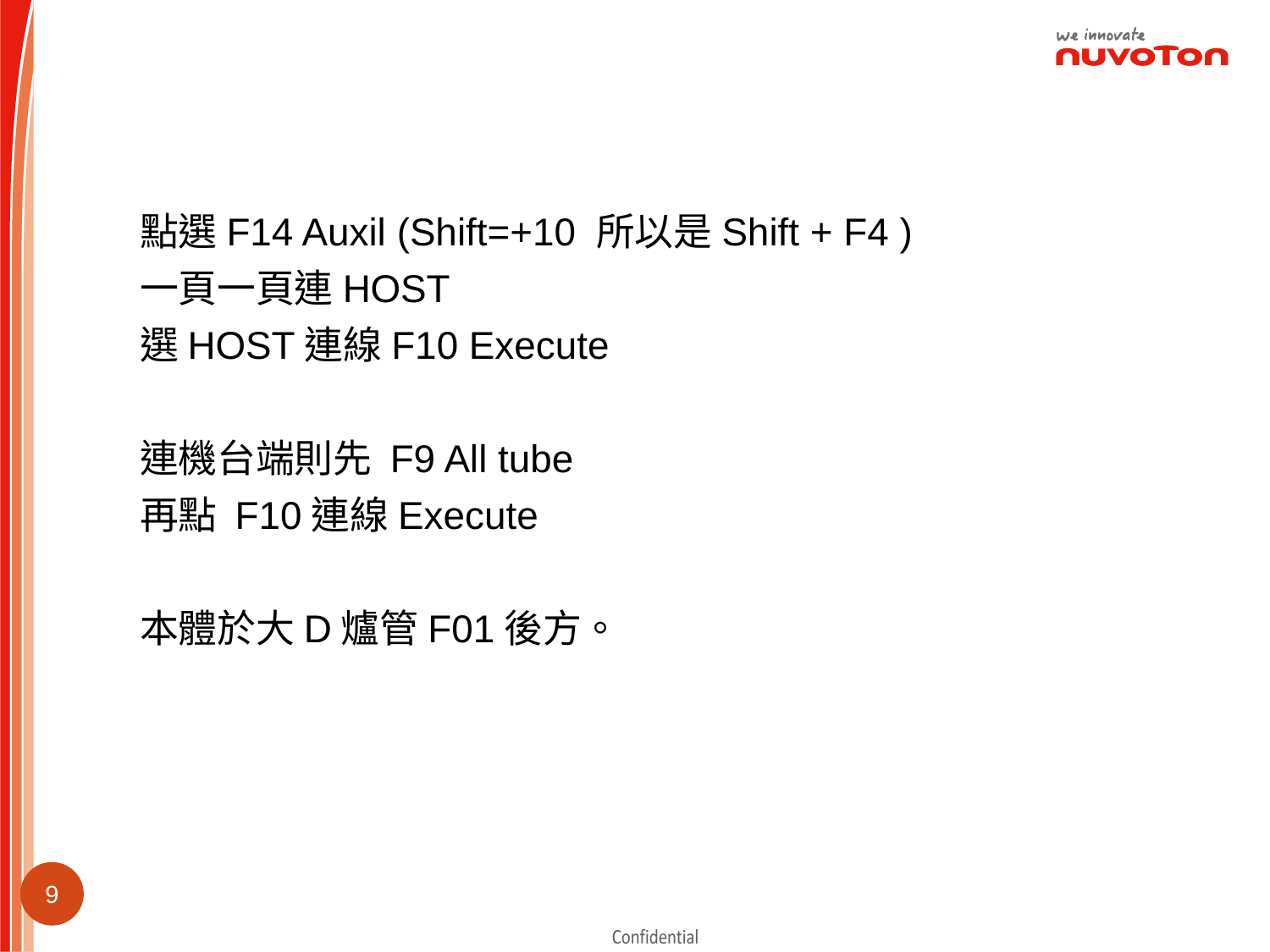

點選F14 Auxil (Shift=+10 所以是Shift + F4 )
一頁一頁連HOST
選HOST連線F10 Execute

連機台端則先 F9 All tube
再點 F10連線Execute

本體於大D爐管F01後方。

9